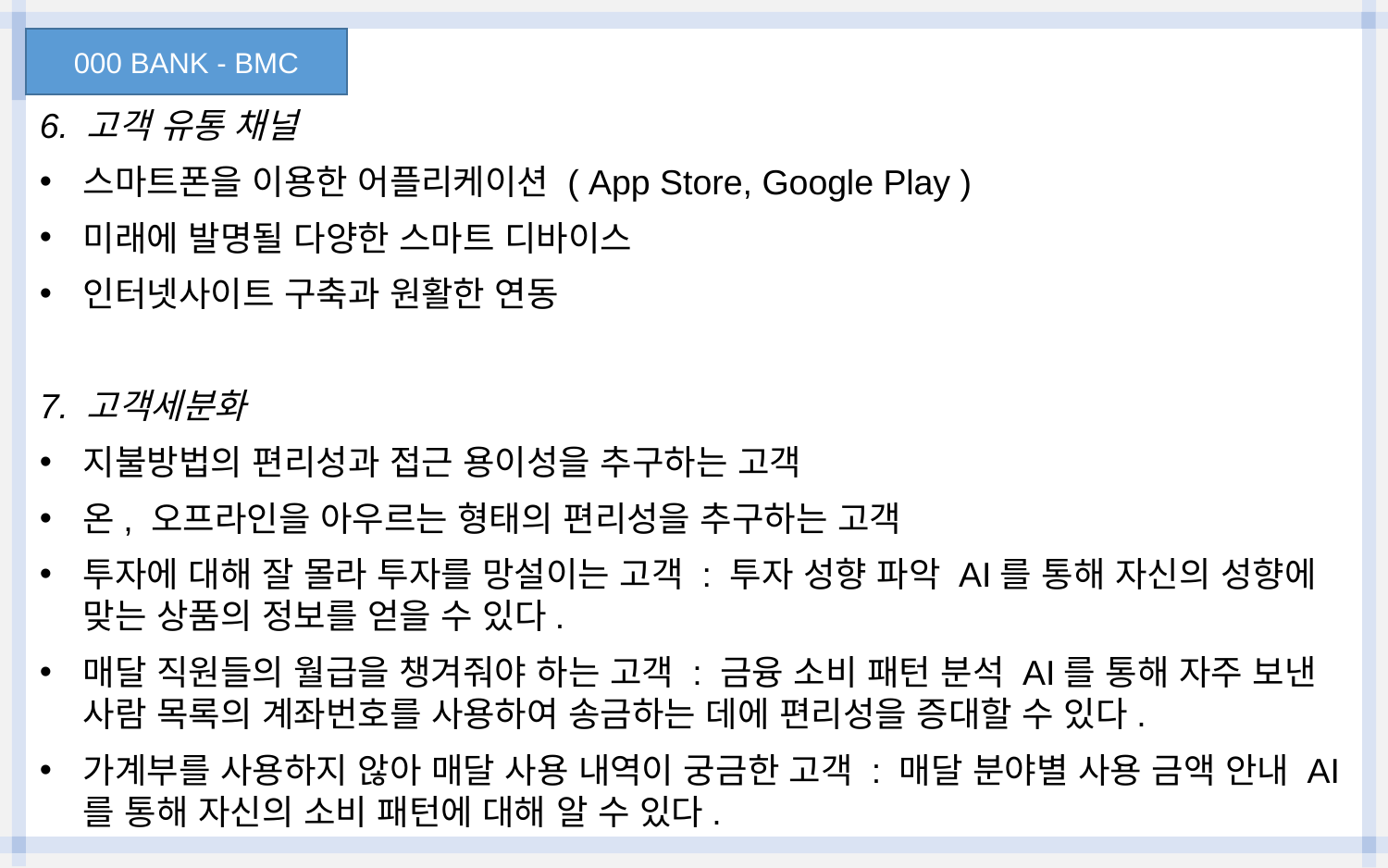

000 BANK - BMC
6. 고객 유통 채널
스마트폰을 이용한 어플리케이션 ( App Store, Google Play )
미래에 발명될 다양한 스마트 디바이스
인터넷사이트 구축과 원활한 연동

7. 고객세분화
지불방법의 편리성과 접근 용이성을 추구하는 고객
온, 오프라인을 아우르는 형태의 편리성을 추구하는 고객
투자에 대해 잘 몰라 투자를 망설이는 고객 : 투자 성향 파악 AI를 통해 자신의 성향에 맞는 상품의 정보를 얻을 수 있다.
매달 직원들의 월급을 챙겨줘야 하는 고객 : 금융 소비 패턴 분석 AI를 통해 자주 보낸 사람 목록의 계좌번호를 사용하여 송금하는 데에 편리성을 증대할 수 있다.
가계부를 사용하지 않아 매달 사용 내역이 궁금한 고객 : 매달 분야별 사용 금액 안내 AI를 통해 자신의 소비 패턴에 대해 알 수 있다.